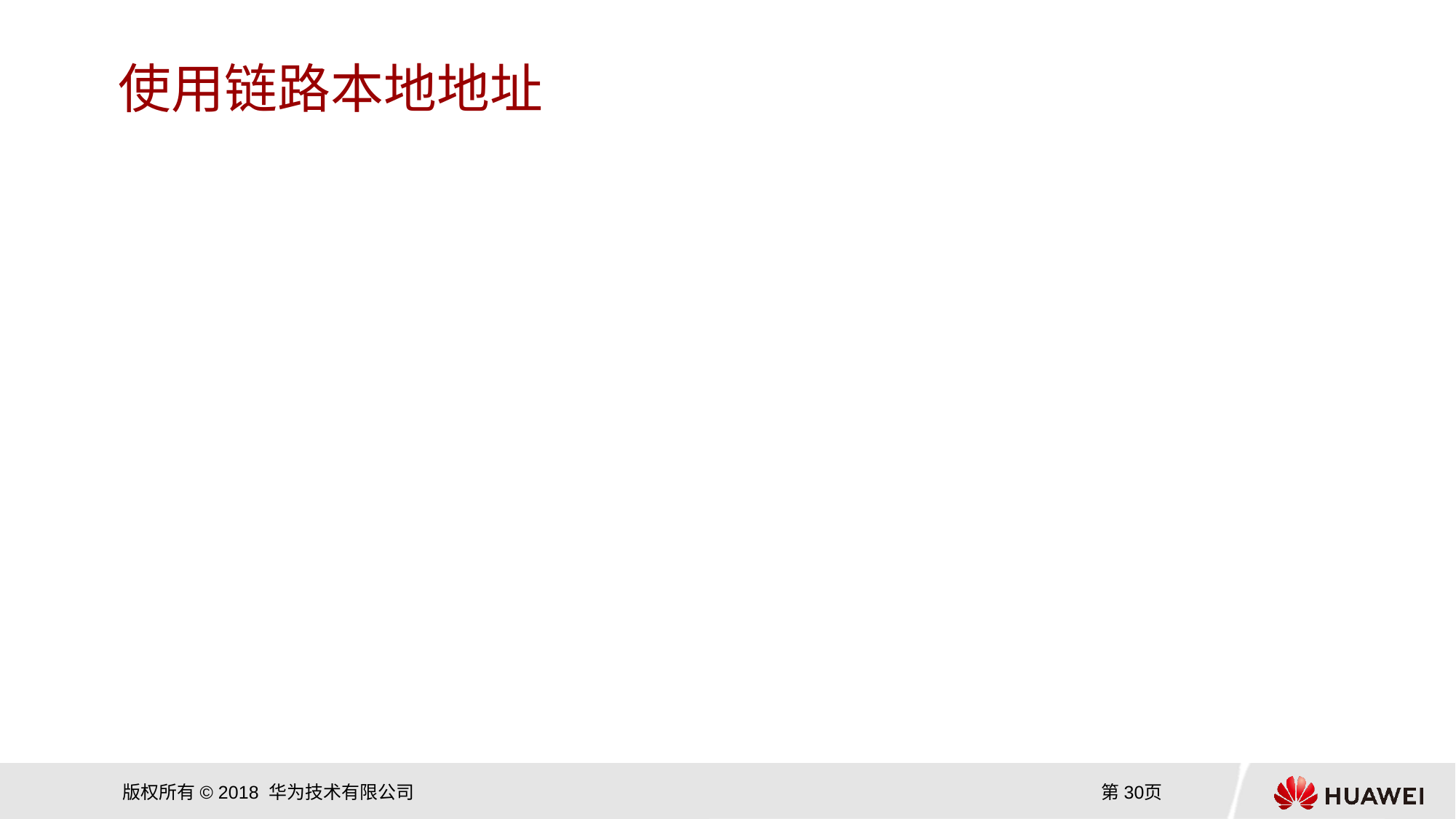

# 使用链路本地地址
OSPFv3的路由器使用链路本地地址作为发送报文的源地址。
在虚连接上， 必须使用全球范围地址或者站点本地地址作为OSPFv3协议报文的源地址。
由于链路本地地址只在本链路上有意义且只能在本链路上泛洪，因此链路本地地址只能出现在Link-LSA中。